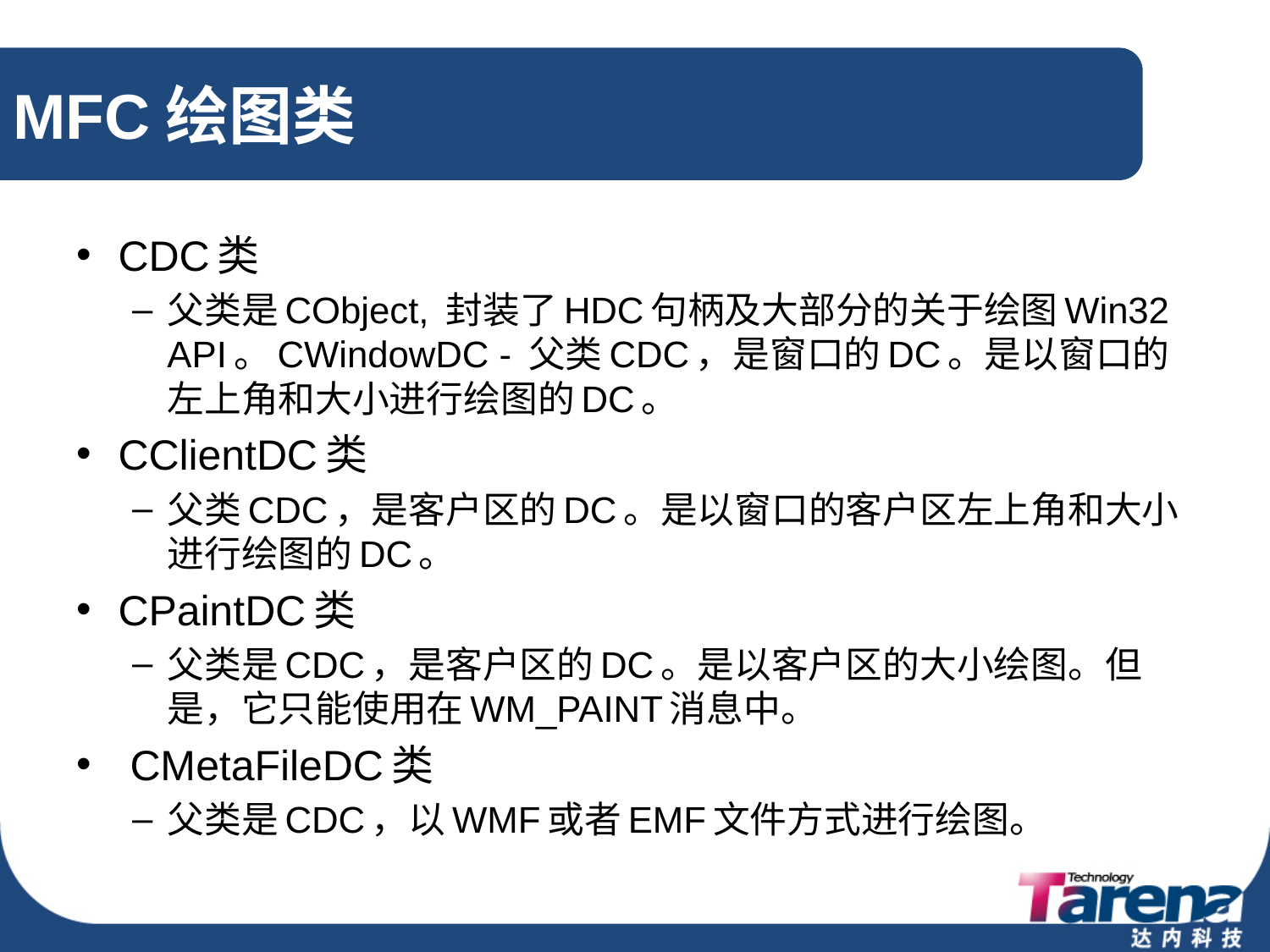

# MFC绘图类
CDC类
父类是CObject, 封装了HDC句柄及大部分的关于绘图Win32 API。CWindowDC - 父类CDC，是窗口的DC。是以窗口的左上角和大小进行绘图的DC。
CClientDC类
父类CDC，是客户区的DC。是以窗口的客户区左上角和大小进行绘图的DC。
CPaintDC类
父类是CDC，是客户区的DC。是以客户区的大小绘图。但是，它只能使用在WM_PAINT消息中。
 CMetaFileDC类
父类是CDC，以WMF或者EMF文件方式进行绘图。